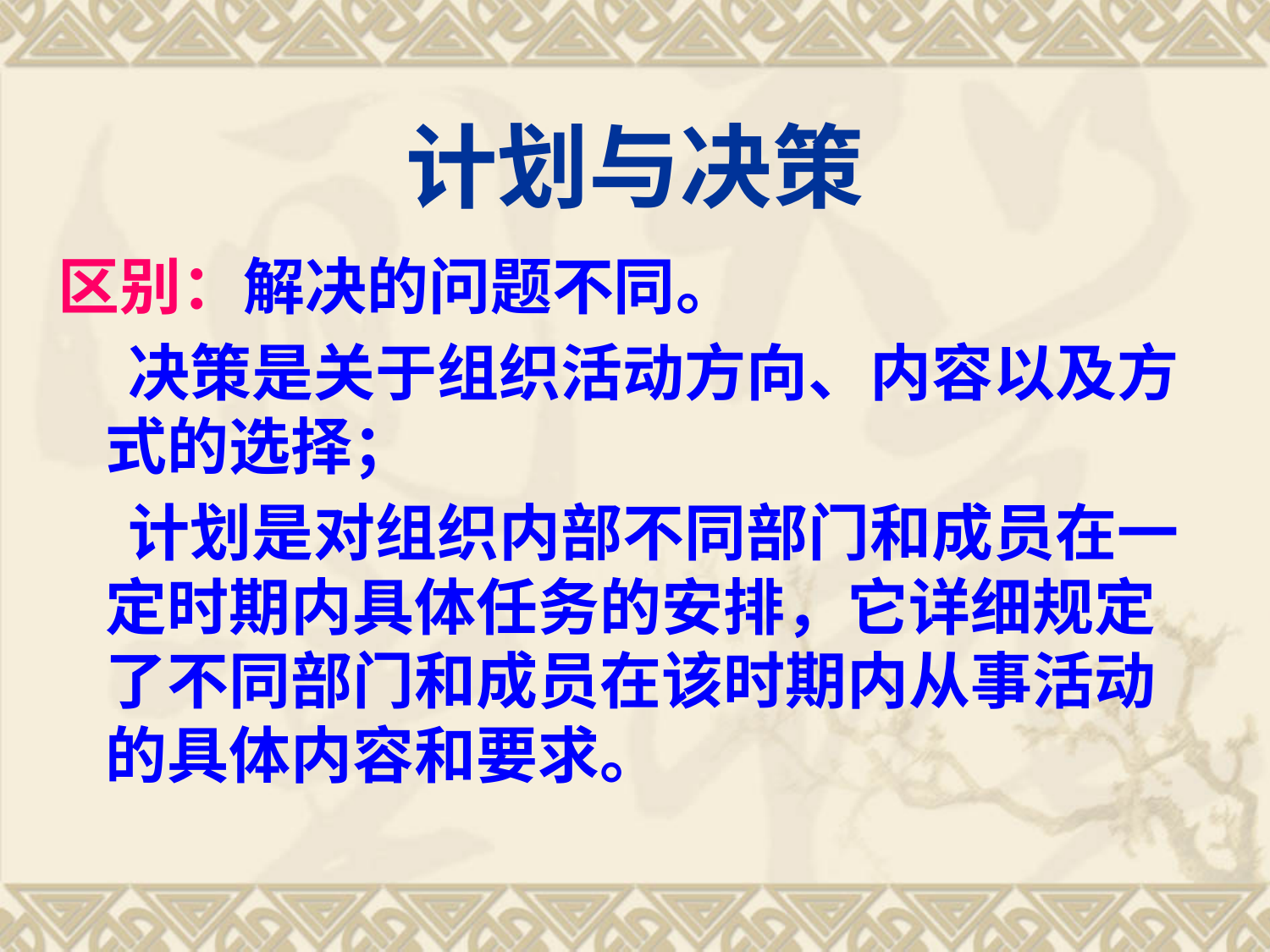

# 计划与决策
区别：解决的问题不同。
    决策是关于组织活动方向、内容以及方式的选择；
    计划是对组织内部不同部门和成员在一定时期内具体任务的安排，它详细规定了不同部门和成员在该时期内从事活动的具体内容和要求。